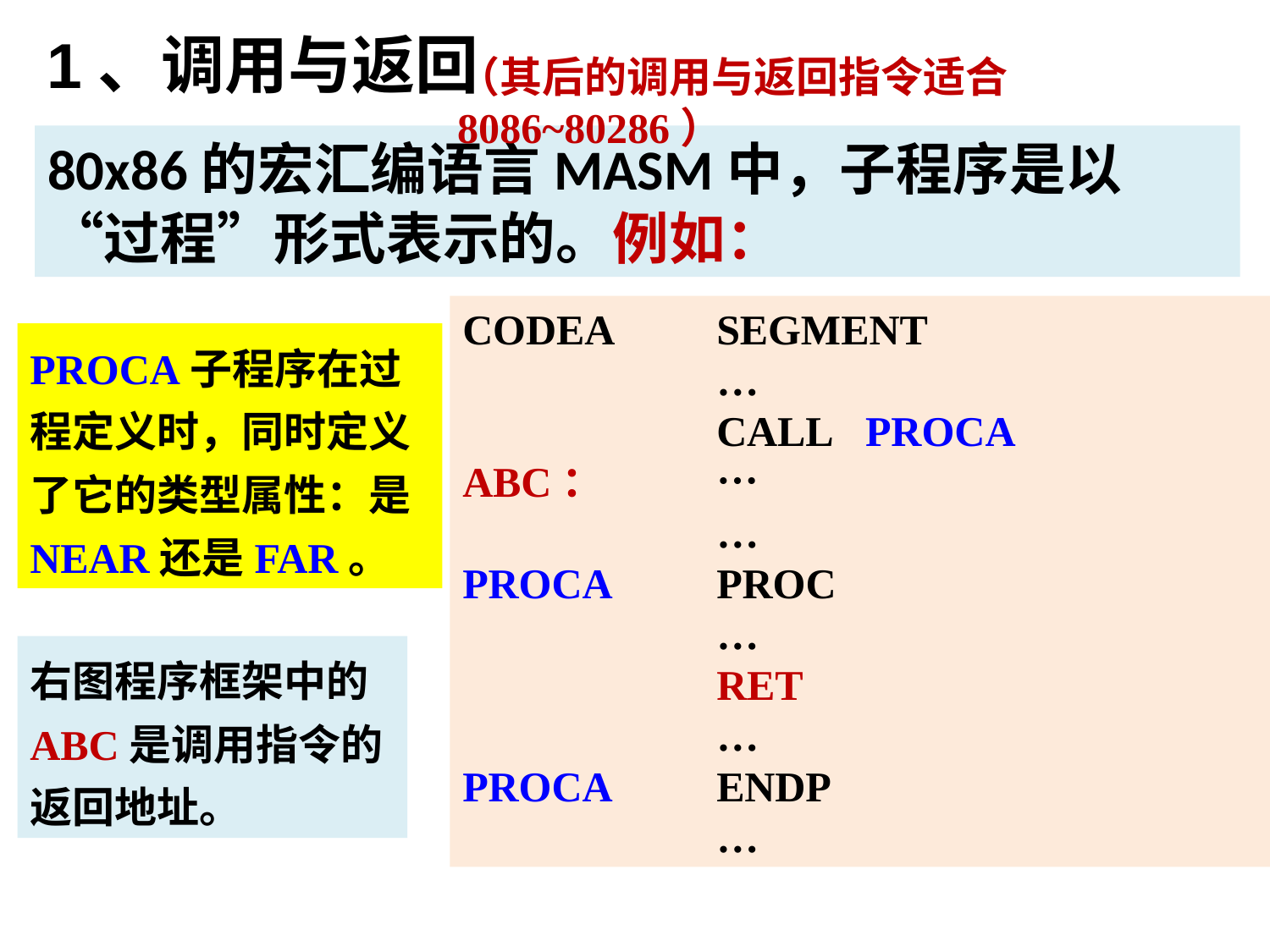

1、调用与返回
（其后的调用与返回指令适合8086~80286）
80x86的宏汇编语言MASM中，子程序是以“过程”形式表示的。例如：
CODEA	SEGMENT
		…
		CALL   PROCA
ABC：	…
		…
PROCA	PROC
		…
		RET
		…
PROCA	ENDP
		…
PROCA子程序在过程定义时，同时定义了它的类型属性：是NEAR还是FAR。
右图程序框架中的ABC是调用指令的返回地址。
103